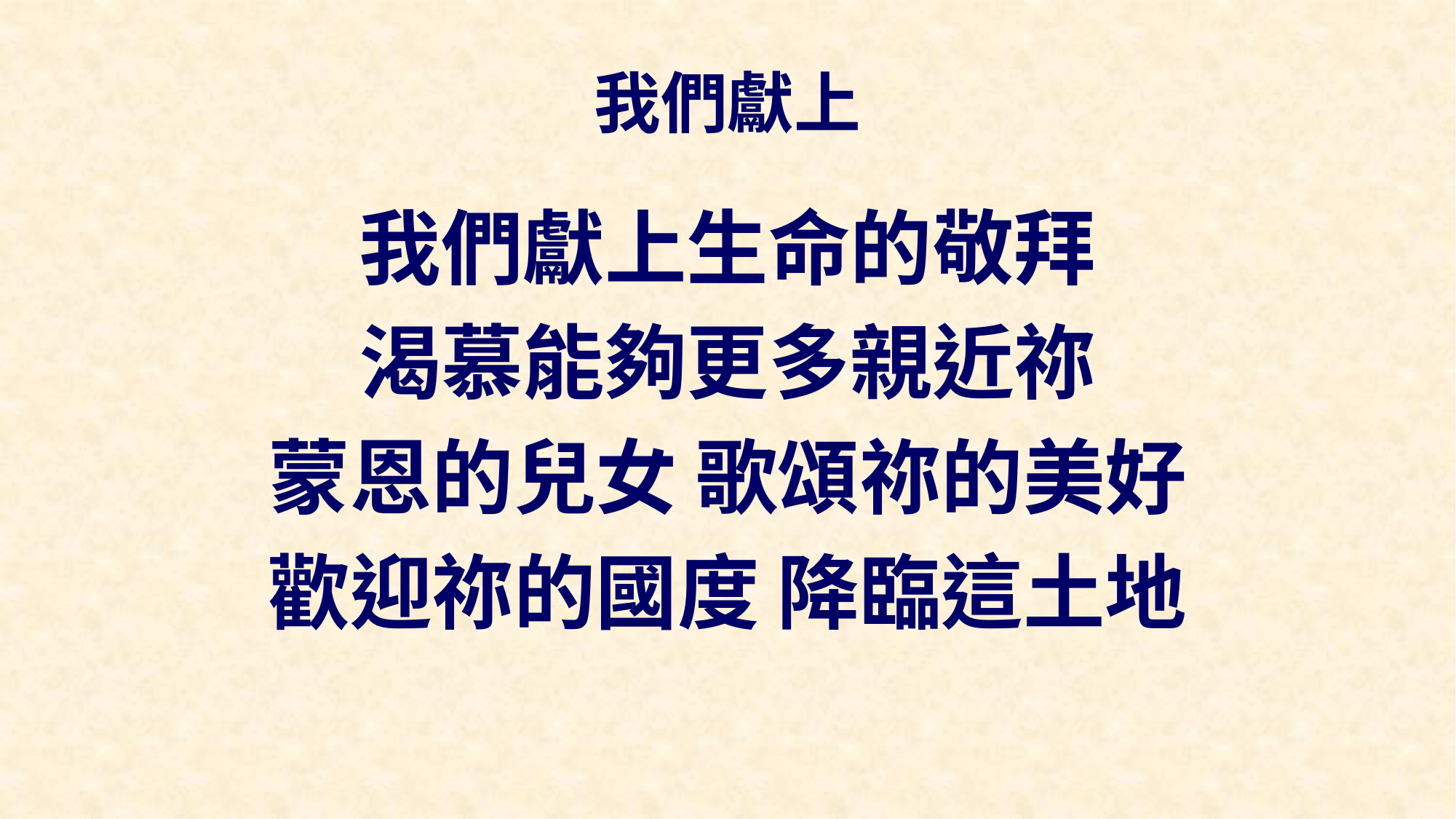

# 我們獻上
我們獻上生命的敬拜
渴慕能夠更多親近祢
蒙恩的兒女 歌頌祢的美好
歡迎祢的國度 降臨這土地